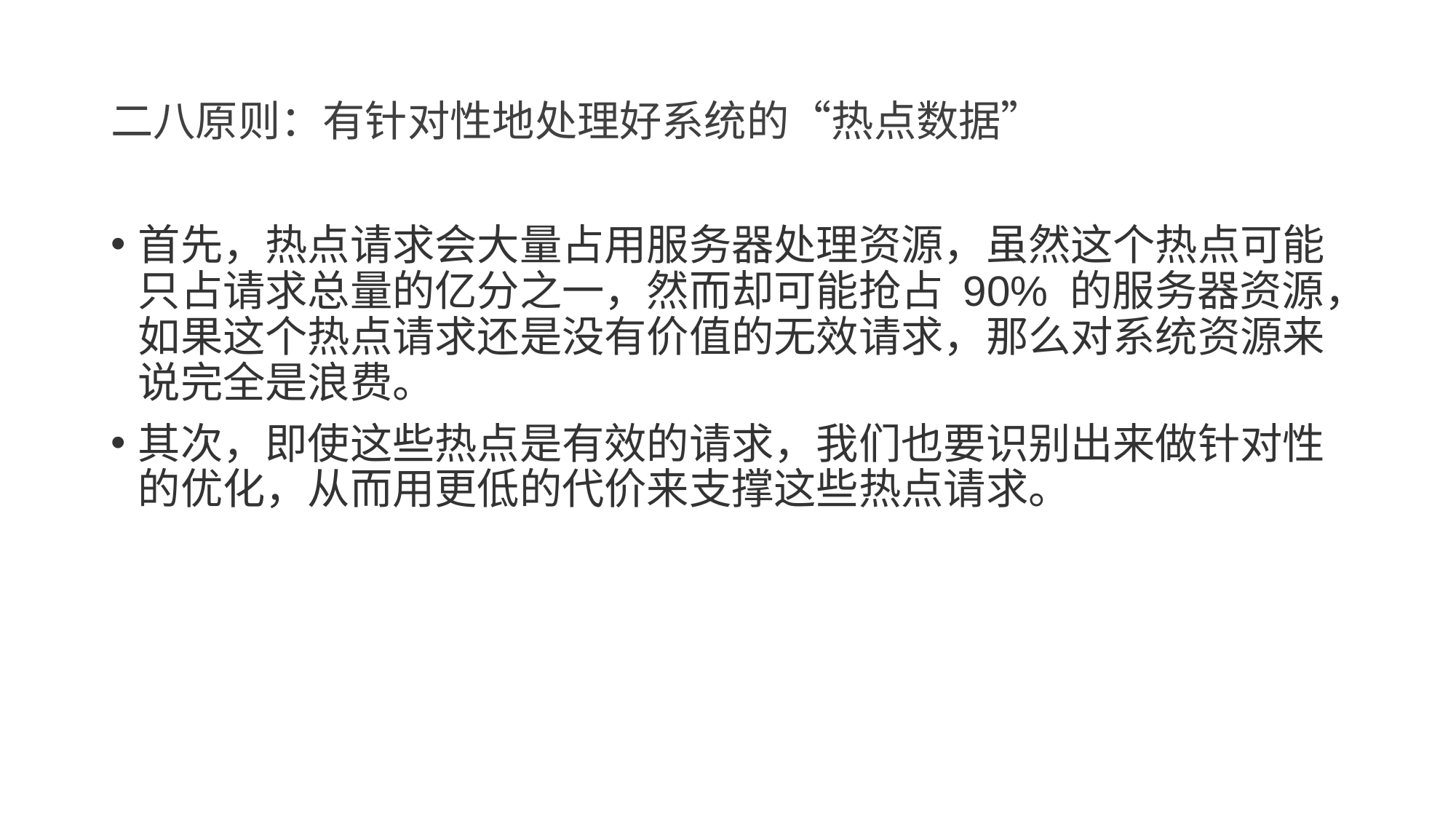

# 二八原则：有针对性地处理好系统的“热点数据”
首先，热点请求会大量占用服务器处理资源，虽然这个热点可能只占请求总量的亿分之一，然而却可能抢占 90% 的服务器资源，如果这个热点请求还是没有价值的无效请求，那么对系统资源来说完全是浪费。
其次，即使这些热点是有效的请求，我们也要识别出来做针对性的优化，从而用更低的代价来支撑这些热点请求。